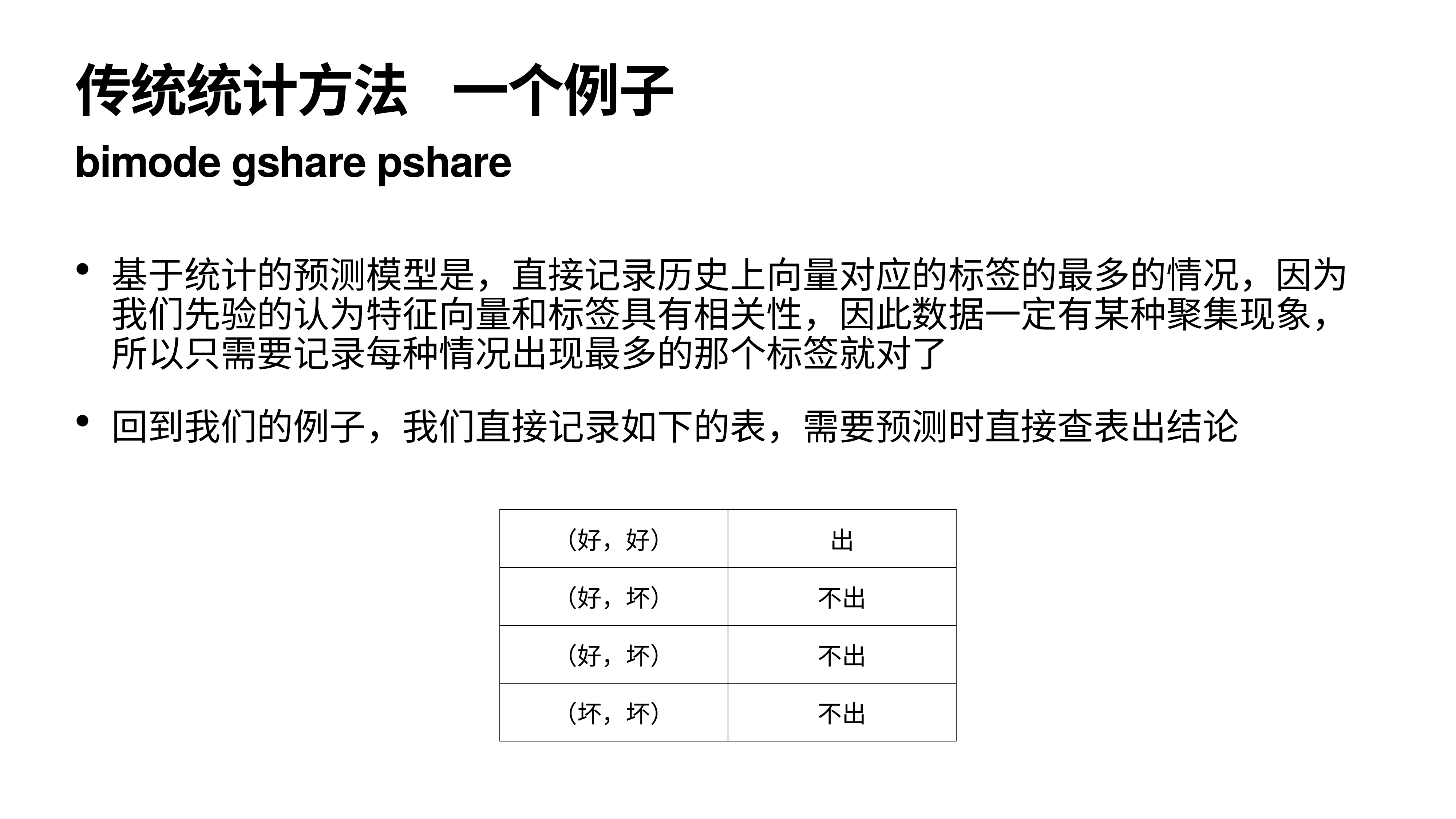

# 传统统计方法   一个例子
bimode gshare pshare
基于统计的预测模型是，直接记录历史上向量对应的标签的最多的情况，因为我们先验的认为特征向量和标签具有相关性，因此数据一定有某种聚集现象，所以只需要记录每种情况出现最多的那个标签就对了
回到我们的例子，我们直接记录如下的表，需要预测时直接查表出结论
| （好，好） | 出 |
| --- | --- |
| （好，坏） | 不出 |
| （好，坏） | 不出 |
| （坏，坏） | 不出 |